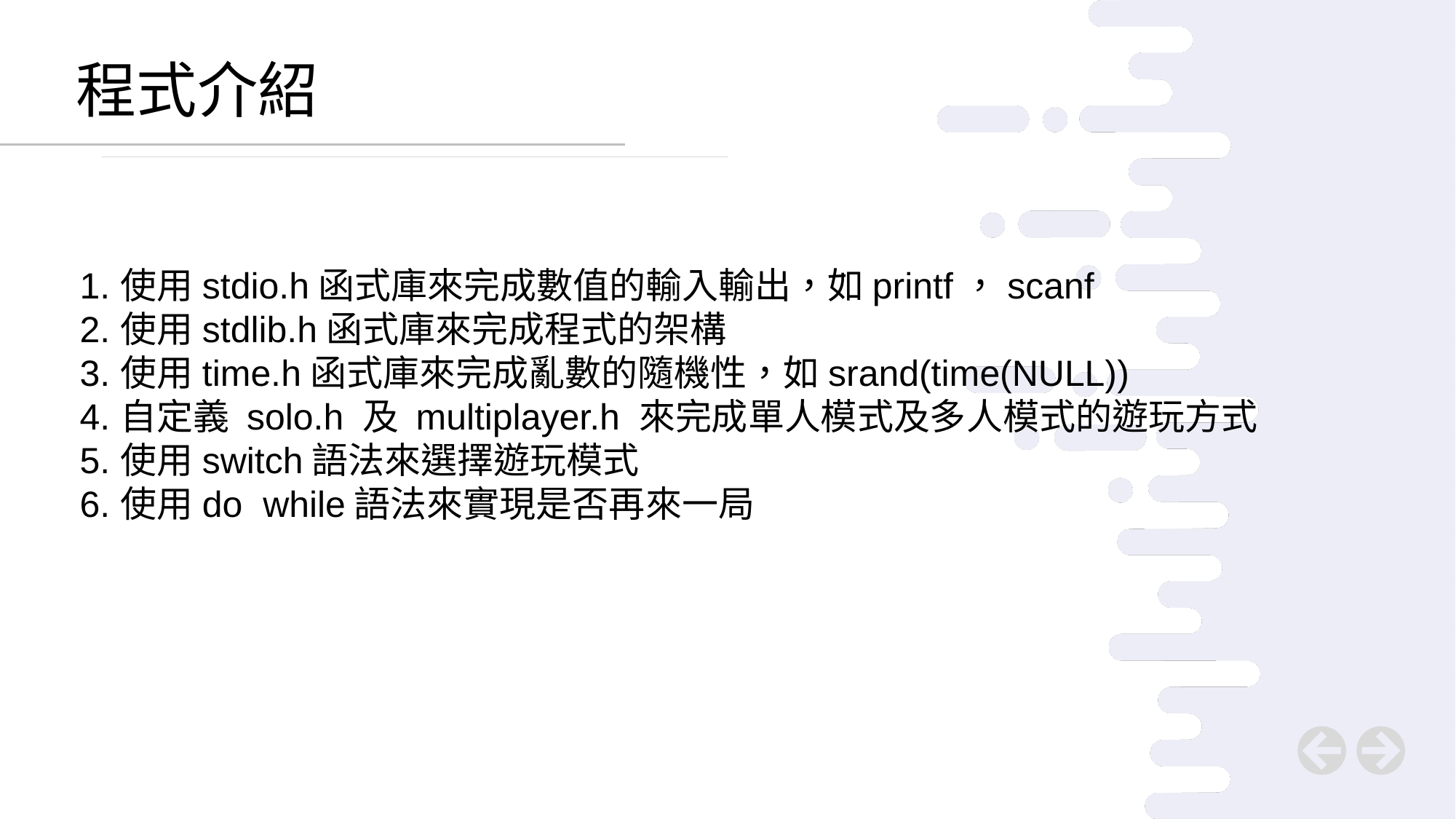

程式介紹
使用stdio.h函式庫來完成數值的輸入輸出，如printf，scanf
使用stdlib.h函式庫來完成程式的架構
使用time.h函式庫來完成亂數的隨機性，如srand(time(NULL))
自定義 solo.h 及 multiplayer.h 來完成單人模式及多人模式的遊玩方式
使用switch語法來選擇遊玩模式
使用do  while語法來實現是否再來一局